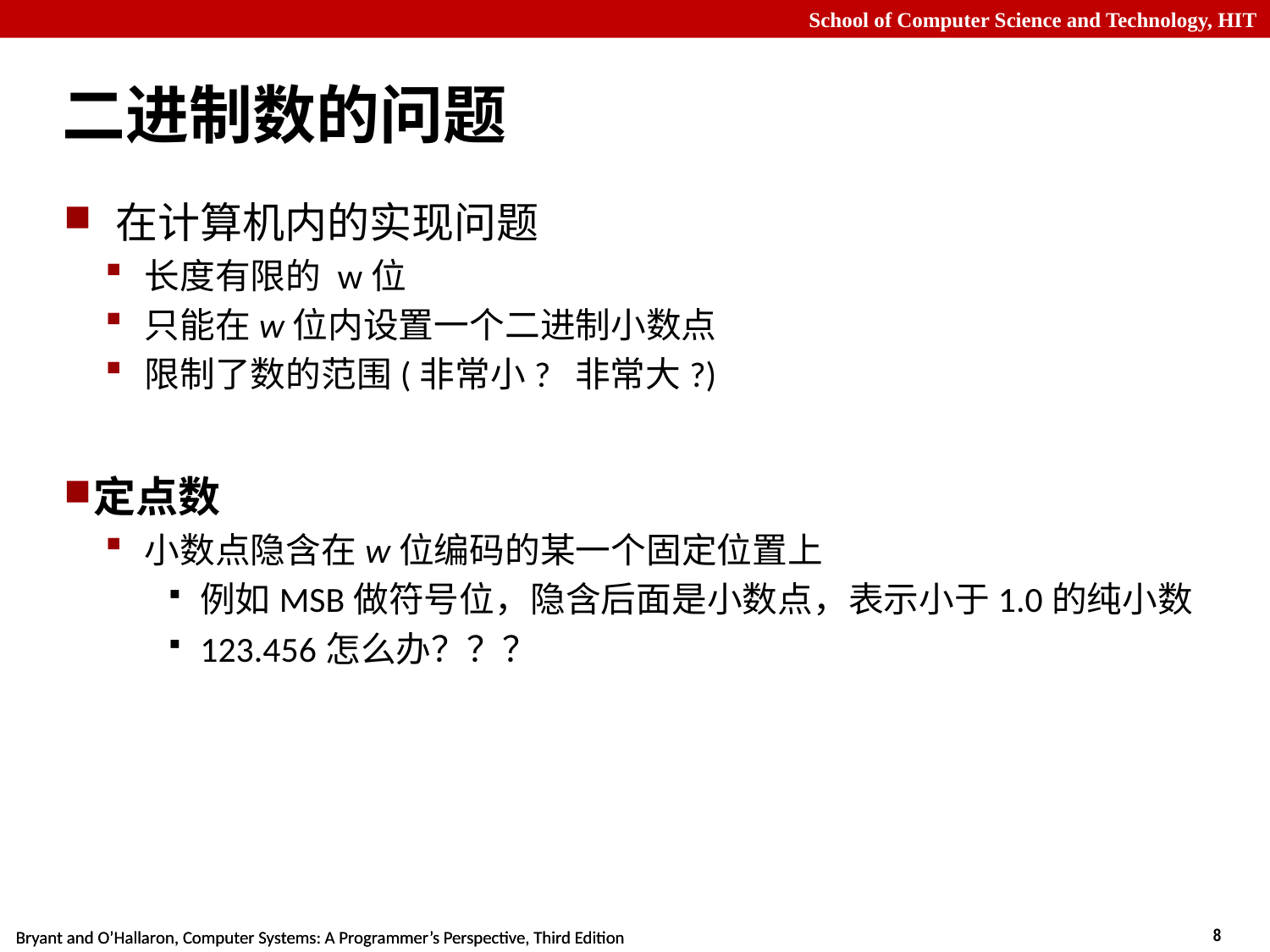

# 二进制数的问题
在计算机内的实现问题
长度有限的 w位
只能在w位内设置一个二进制小数点
限制了数的范围(非常小?  非常大?)

定点数
小数点隐含在w位编码的某一个固定位置上
例如MSB做符号位，隐含后面是小数点，表示小于1.0的纯小数
123.456怎么办？？？